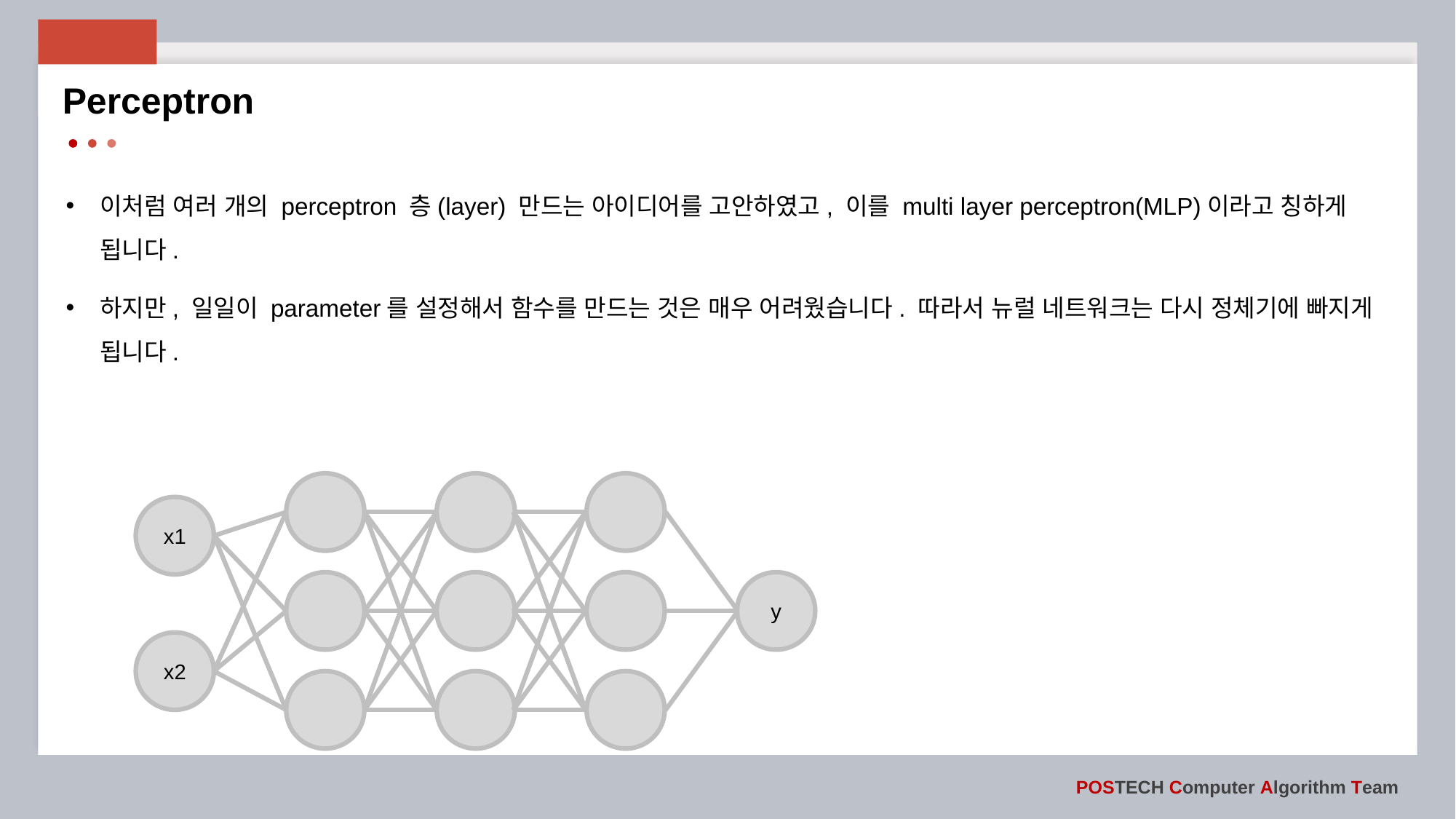

Perceptron
이처럼 여러 개의 perceptron 층(layer) 만드는 아이디어를 고안하였고, 이를 multi layer perceptron(MLP)이라고 칭하게 됩니다.
하지만, 일일이 parameter를 설정해서 함수를 만드는 것은 매우 어려웠습니다. 따라서 뉴럴 네트워크는 다시 정체기에 빠지게 됩니다.

x1

y
x2